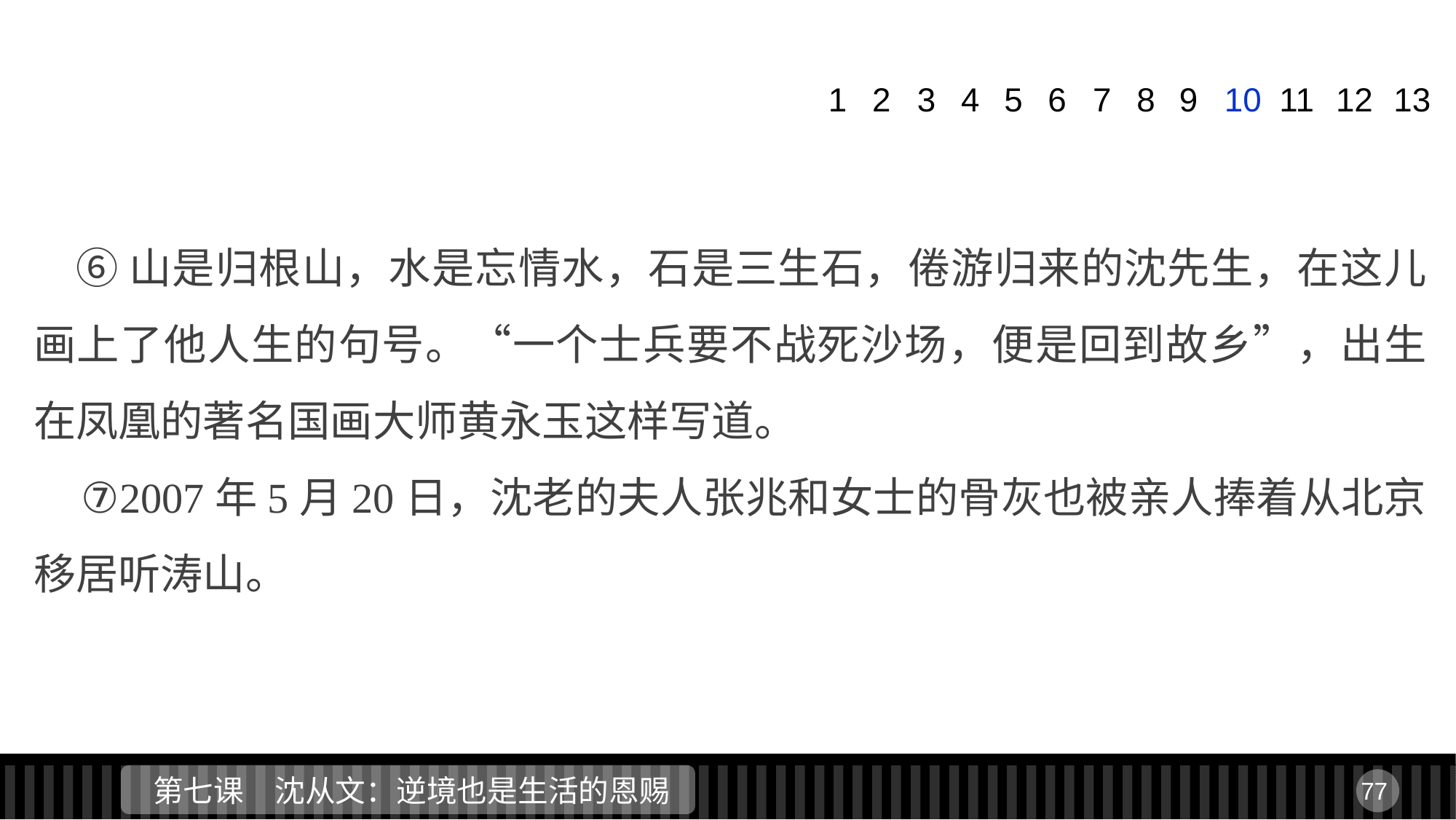

1
2
3
4
5
6
7
8
9
10
11
12
13
    ⑥山是归根山，水是忘情水，石是三生石，倦游归来的沈先生，在这儿画上了他人生的句号。“一个士兵要不战死沙场，便是回到故乡”，出生在凤凰的著名国画大师黄永玉这样写道。
    ⑦2007年5月20日，沈老的夫人张兆和女士的骨灰也被亲人捧着从北京移居听涛山。